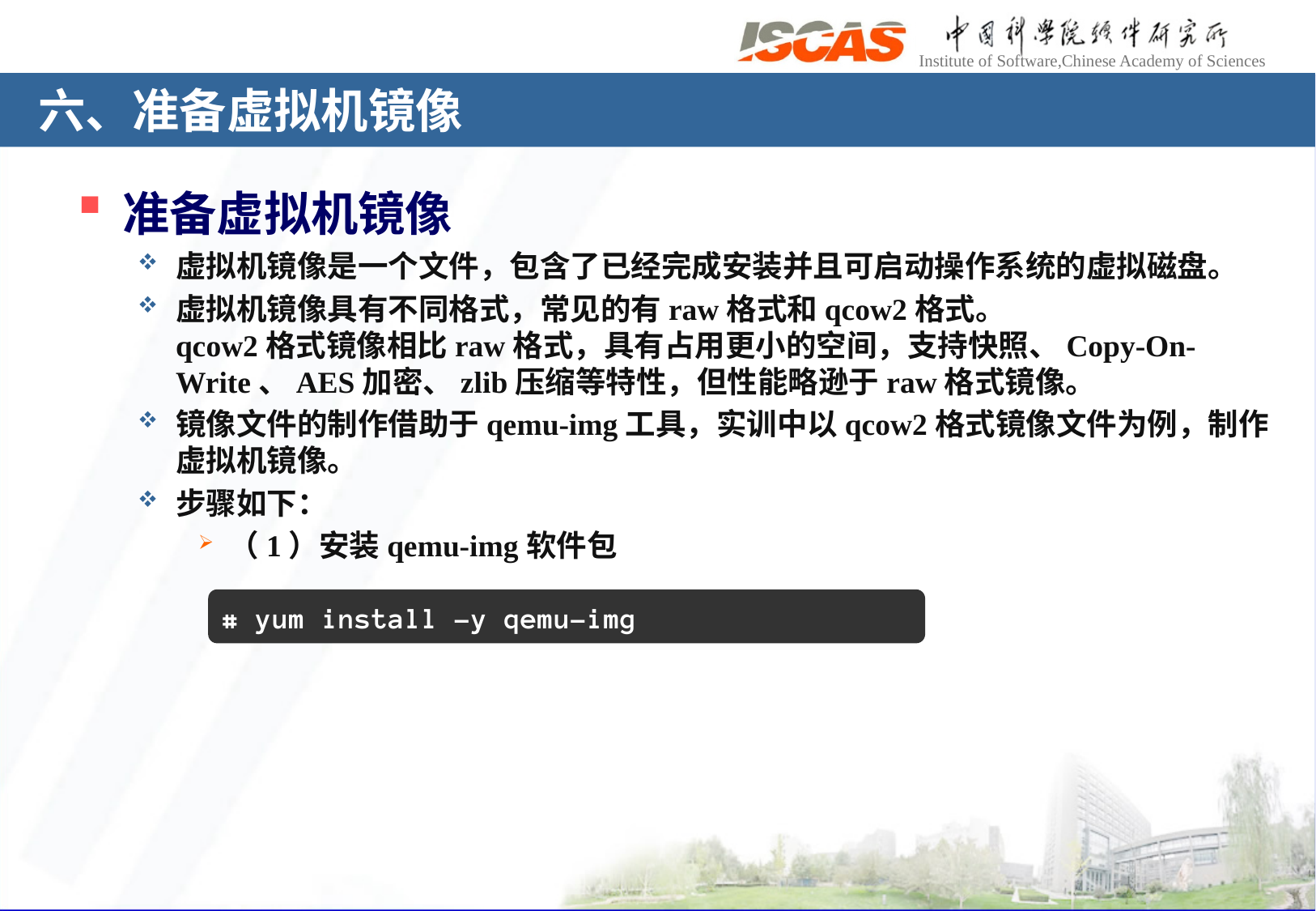

# 六、准备虚拟机镜像
准备虚拟机镜像
虚拟机镜像是一个文件，包含了已经完成安装并且可启动操作系统的虚拟磁盘。
虚拟机镜像具有不同格式，常见的有raw格式和qcow2格式。
qcow2格式镜像相比raw格式，具有占用更小的空间，支持快照、Copy-On-Write、AES加密、zlib压缩等特性，但性能略逊于raw格式镜像。
镜像文件的制作借助于qemu-img工具，实训中以qcow2格式镜像文件为例，制作虚拟机镜像。
步骤如下：
（1）安装qemu-img软件包

# yum install -y qemu-img